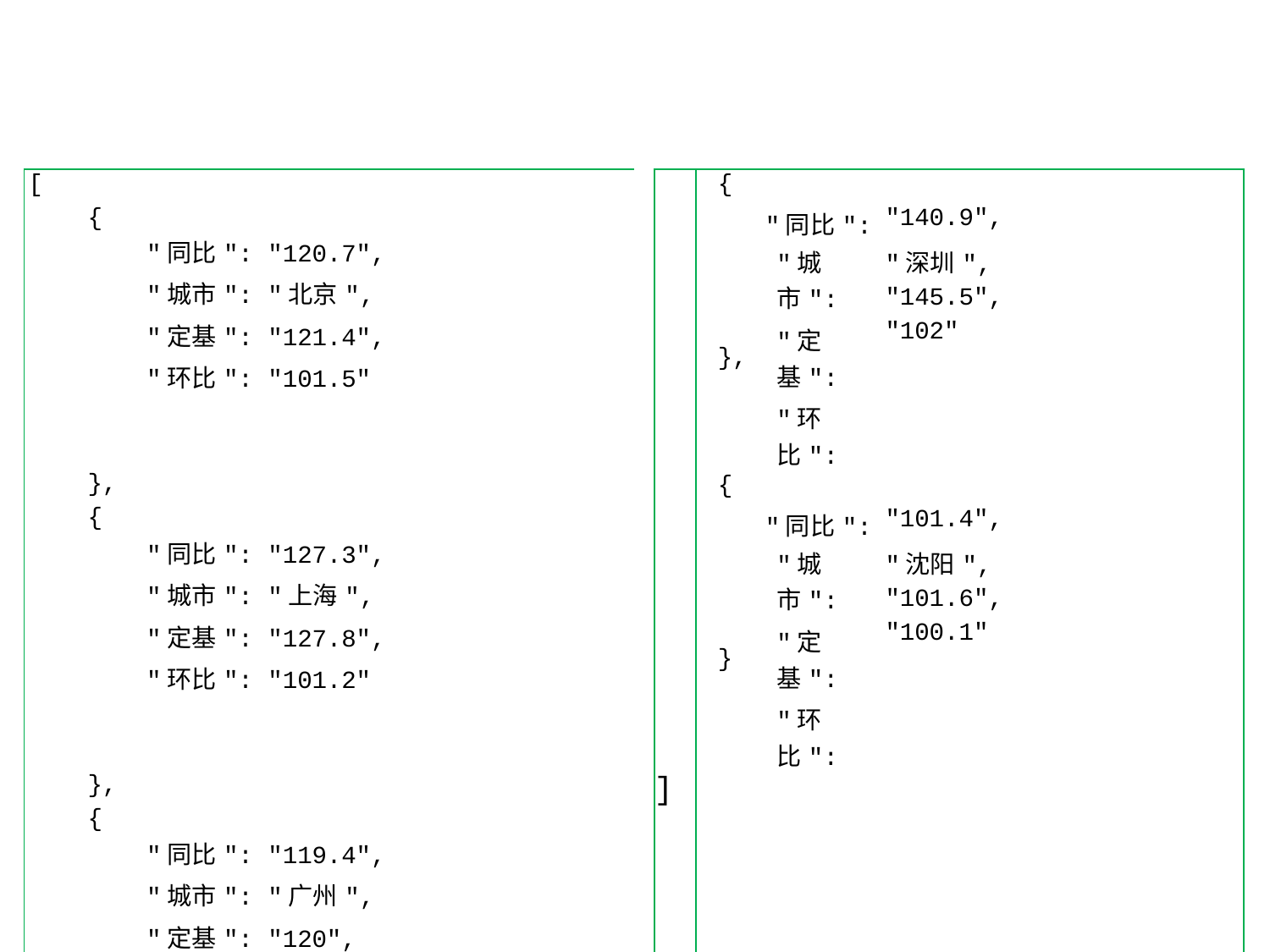

| [ { |  |  |  | { | "同比": | "140.9", |
| --- | --- | --- | --- | --- | --- | --- |
|  | "同比": "120.7", "城市": "北京", "定基": "121.4", "环比": "101.5" |  |  | }, | "城市": "定基": "环比": | "深圳", "145.5", "102" |
| }, { |  |  |  | { | "同比": | "101.4", |
|  | "同比": "127.3", "城市": "上海", "定基": "127.8", "环比": "101.2" |  |  | } | "城市": "定基": "环比": | "沈阳", "101.6", "100.1" |
| }, { |  |  | ] |  |  |  |
|  | "同比": "119.4", "城市": "广州", "定基": "120", "环比": "101.3" |  |  |  |  |  |
| }, |  |  |  |  |  |  |
76